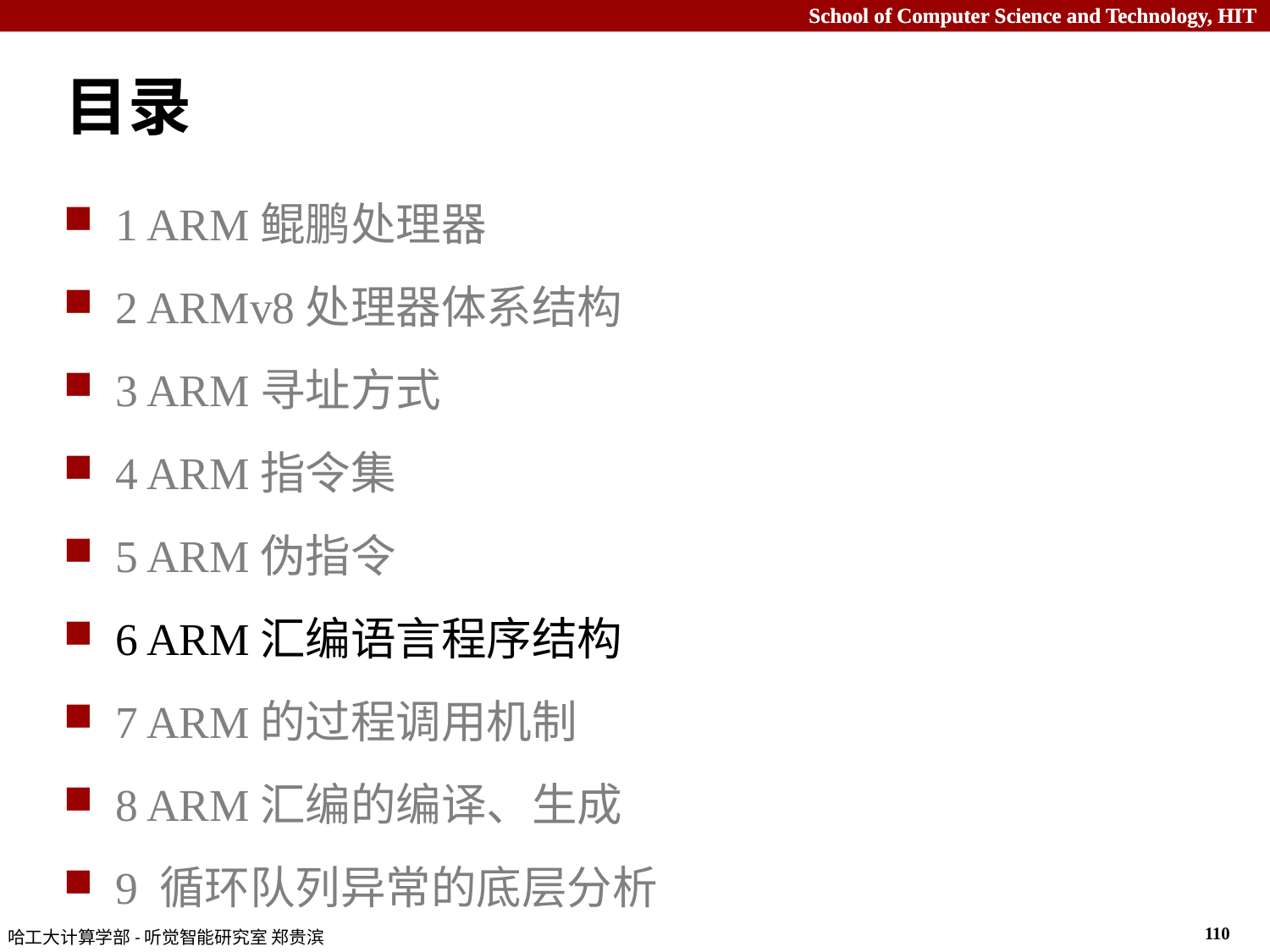

# 目录
1 ARM鲲鹏处理器
2 ARMv8处理器体系结构
3 ARM寻址方式
4 ARM指令集
5 ARM伪指令
6 ARM汇编语言程序结构
7 ARM的过程调用机制
8 ARM汇编的编译、生成
9 循环队列异常的底层分析